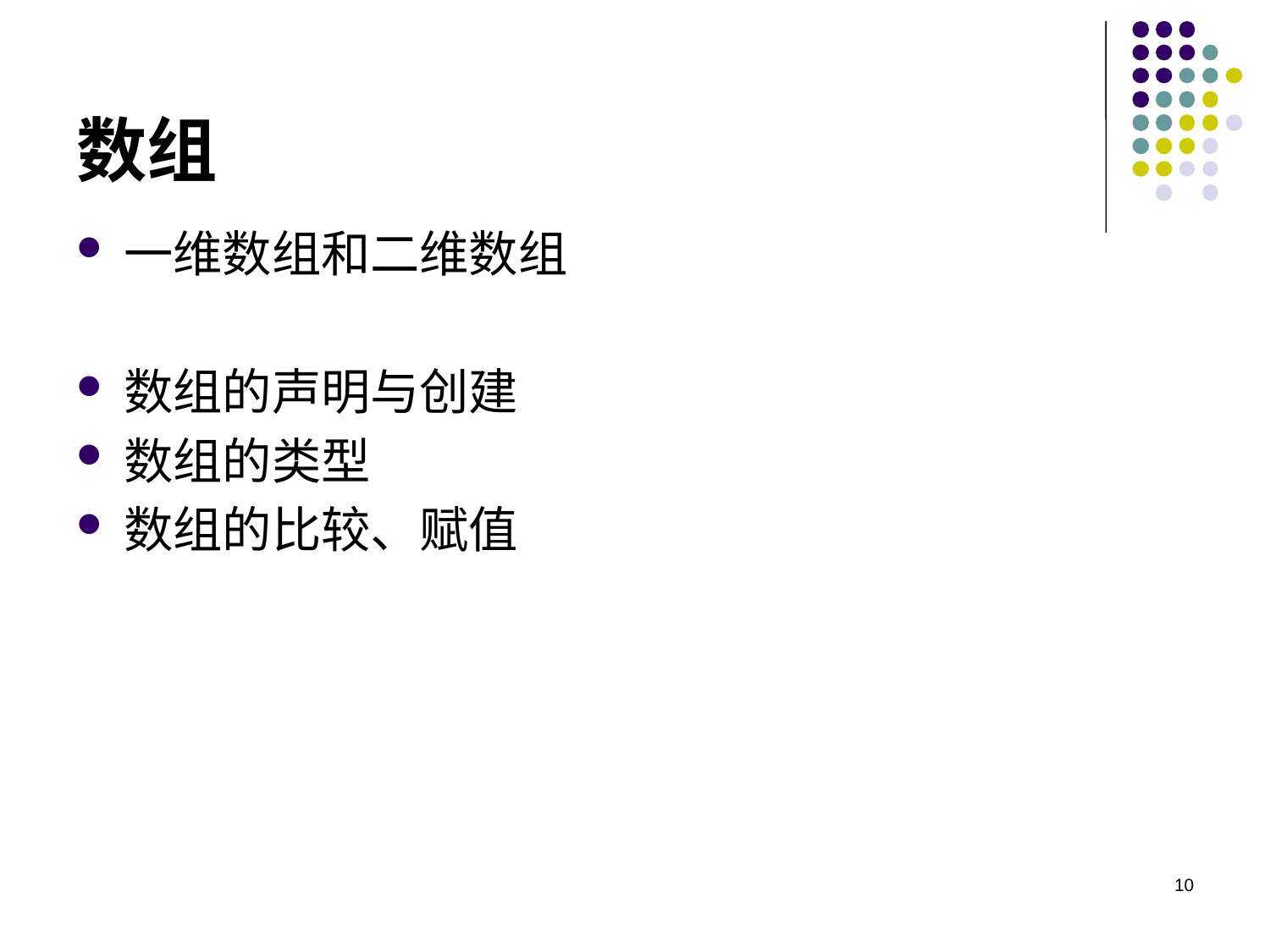

# 数组
一维数组和二维数组

数组的声明与创建
数组的类型
数组的比较、赋值
10